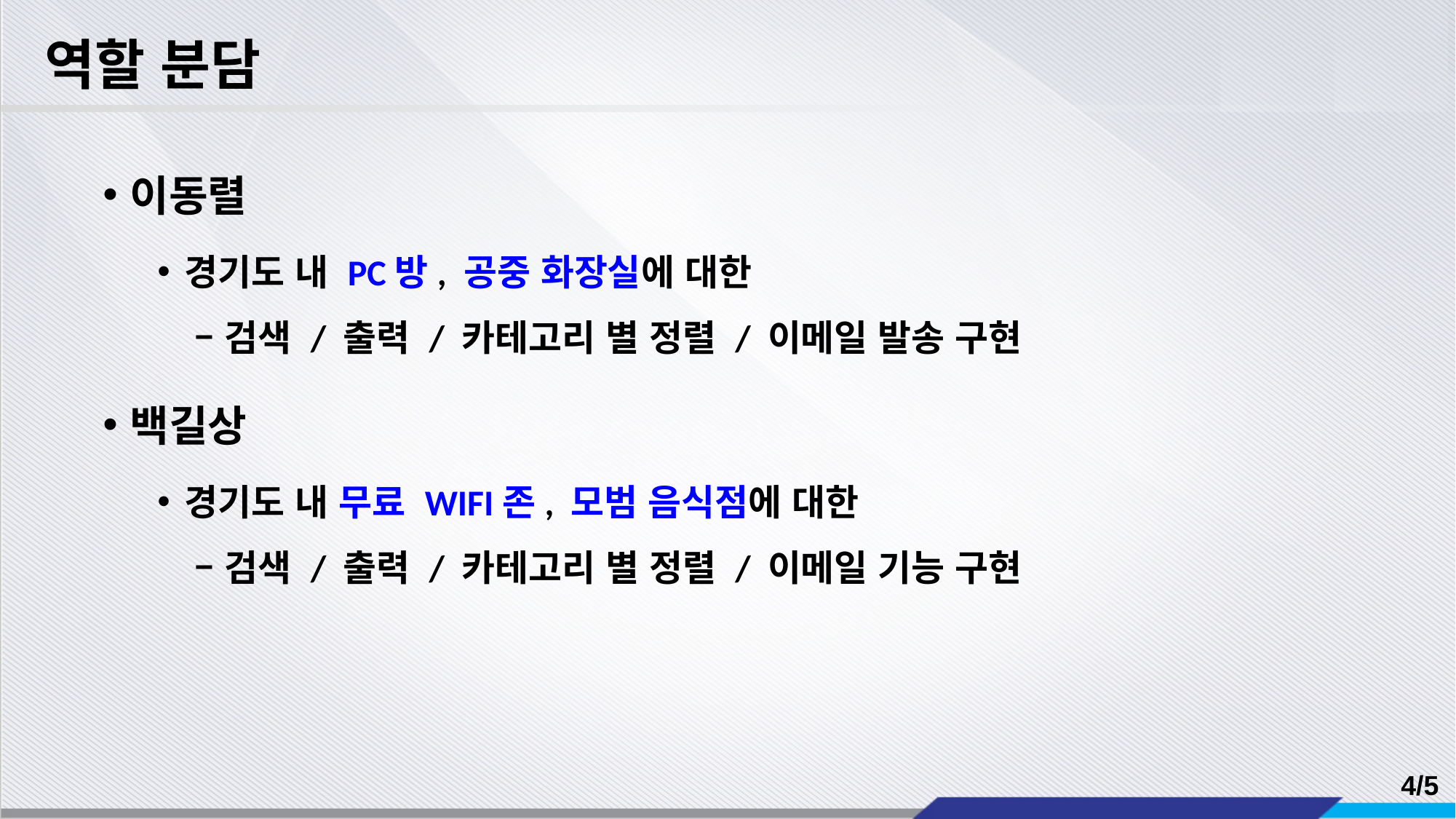

# 역할 분담

이동렬
경기도 내 PC방, 공중 화장실에 대한
 – 검색 / 출력 / 카테고리 별 정렬 / 이메일 발송 구현
백길상
경기도 내 무료 WIFI존, 모범 음식점에 대한
 – 검색 / 출력 / 카테고리 별 정렬 / 이메일 기능 구현
4/5